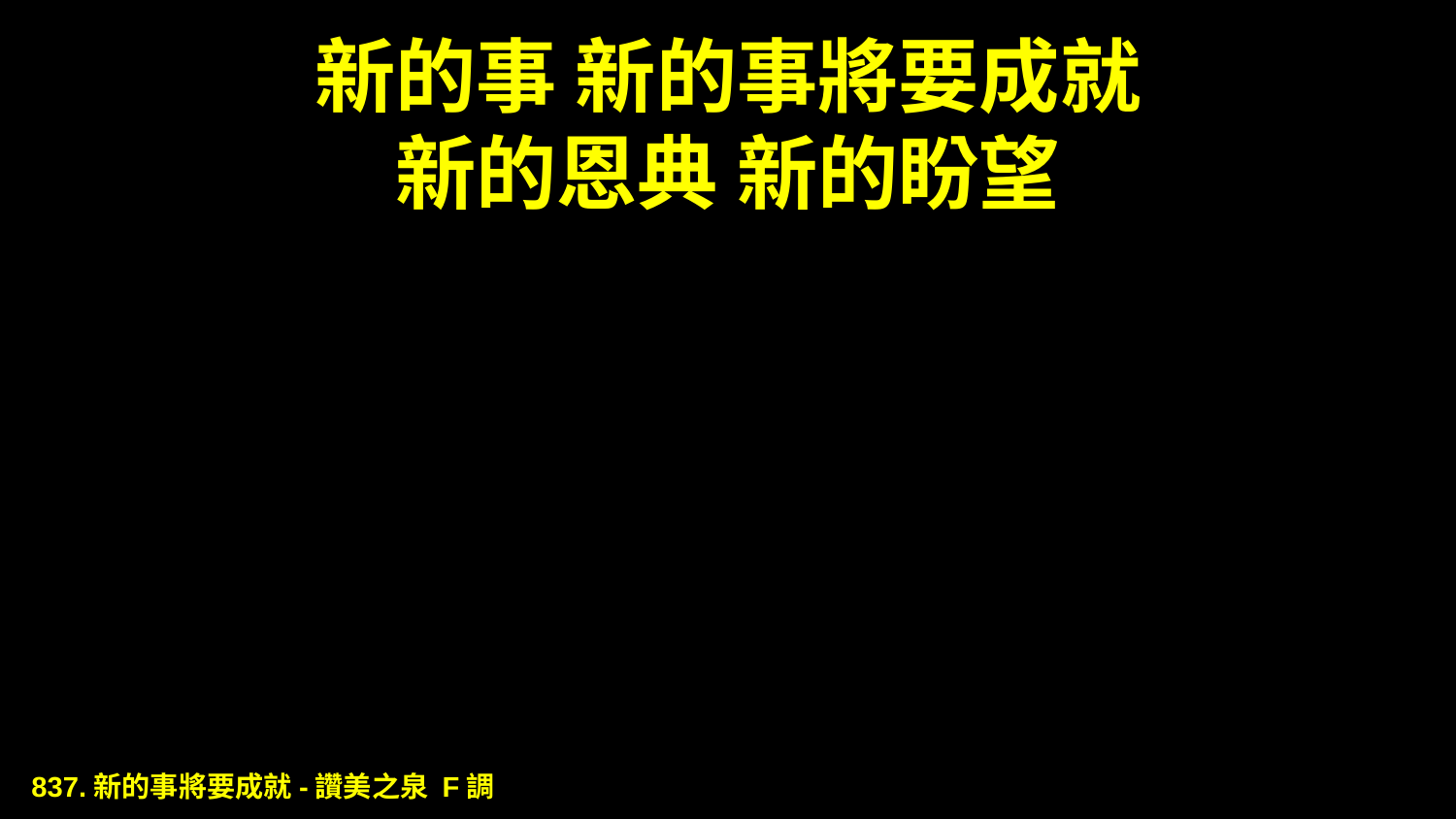

# 新的事 新的事將要成就 新的恩典 新的盼望
837.新的事將要成就-讚美之泉 F調